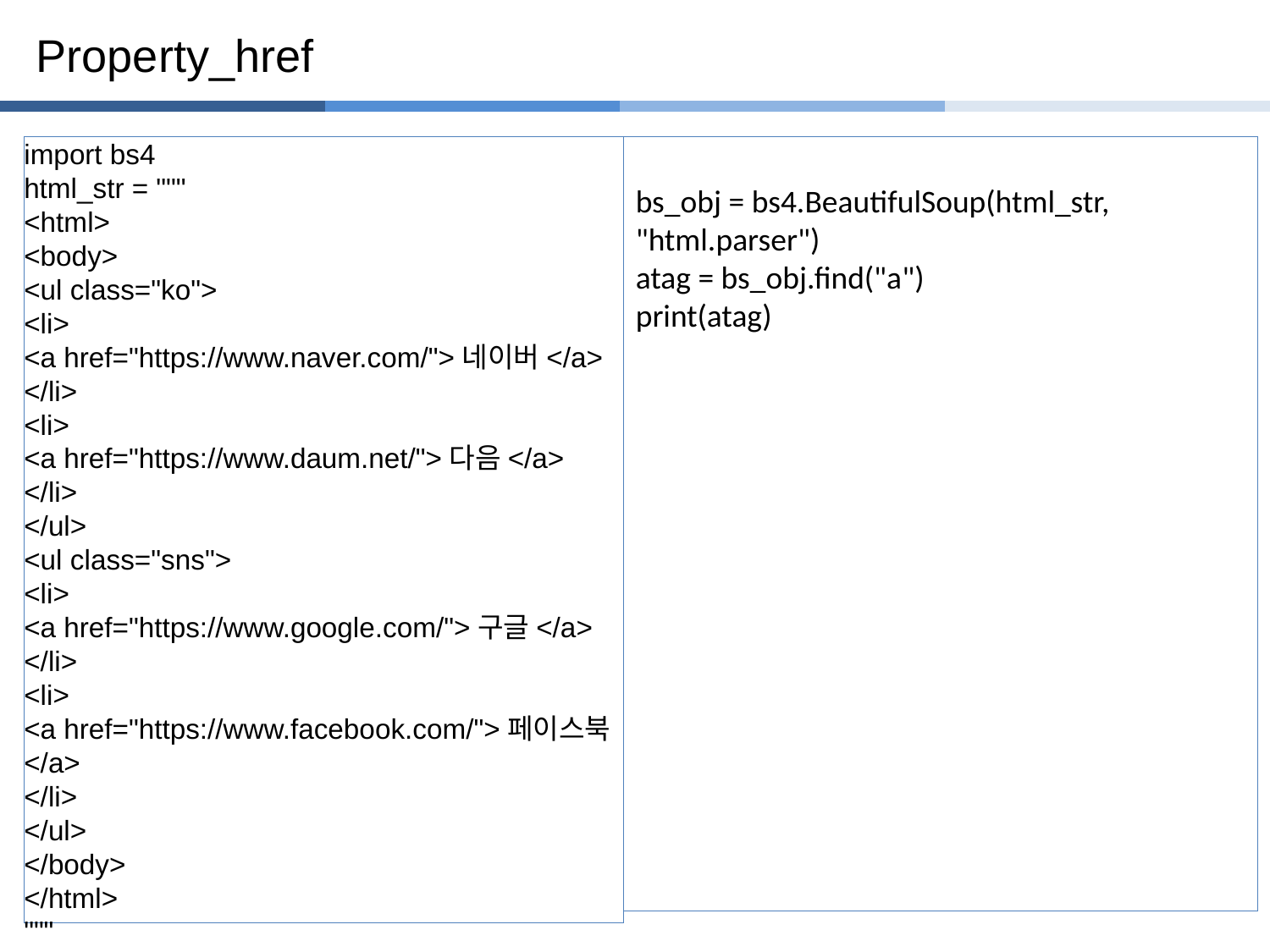

# Property_href
import bs4
html_str = """
<html>
<body>
<ul class="ko">
<li>
<a href="https://www.naver.com/">네이버</a>
</li>
<li>
<a href="https://www.daum.net/">다음</a>
</li>
</ul>
<ul class="sns">
<li>
<a href="https://www.google.com/">구글</a>
</li>
<li>
<a href="https://www.facebook.com/">페이스북</a>
</li>
</ul>
</body>
</html>
"""
bs_obj = bs4.BeautifulSoup(html_str, "html.parser")
atag = bs_obj.find("a")
print(atag)